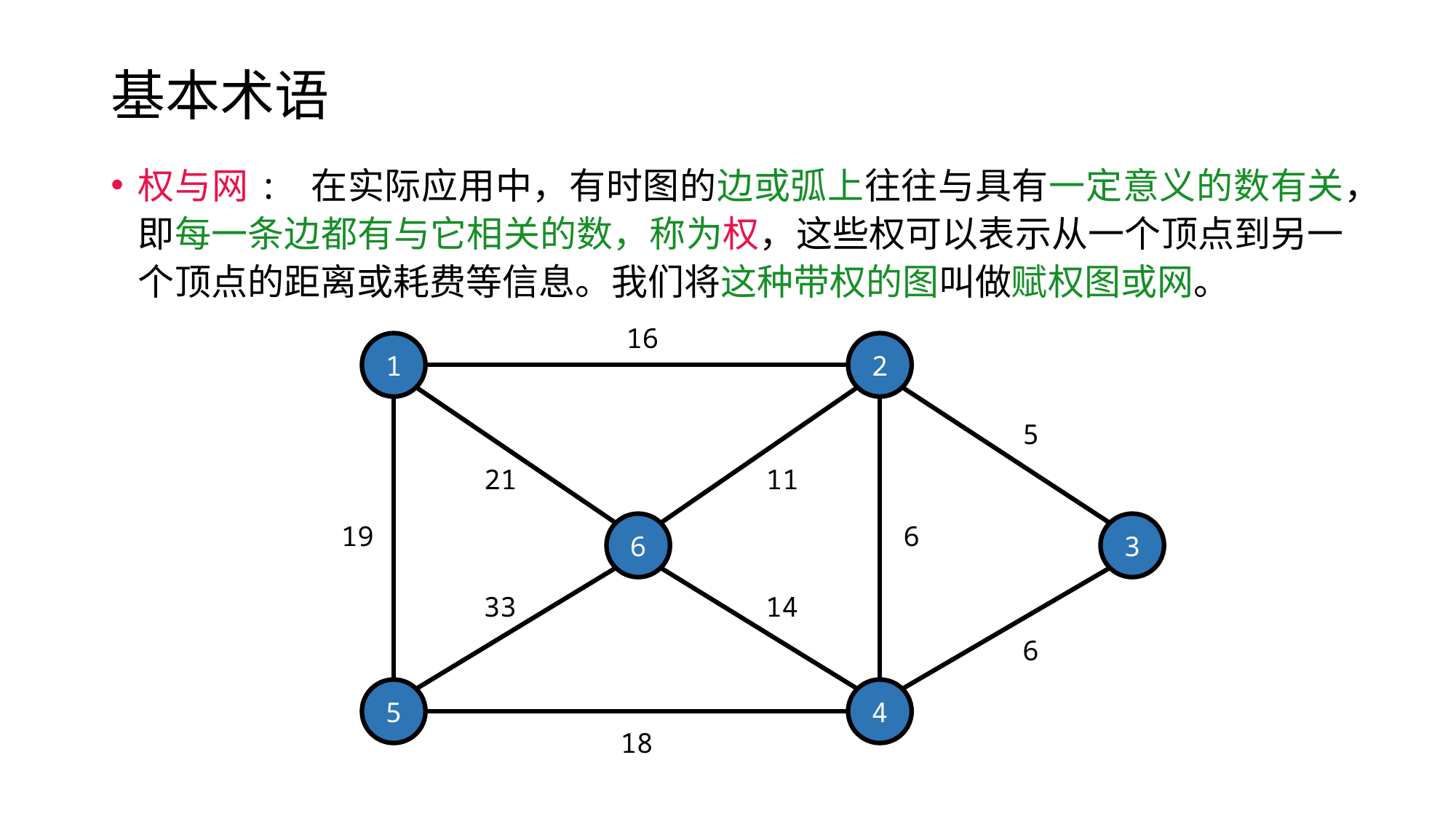

# 基本术语
权与网: 在实际应用中，有时图的边或弧上往往与具有一定意义的数有关，即每一条边都有与它相关的数，称为权，这些权可以表示从一个顶点到另一个顶点的距离或耗费等信息。我们将这种带权的图叫做赋权图或网。
16
1
2
5
21
11
19
6
6
3
33
14
6
5
4
18